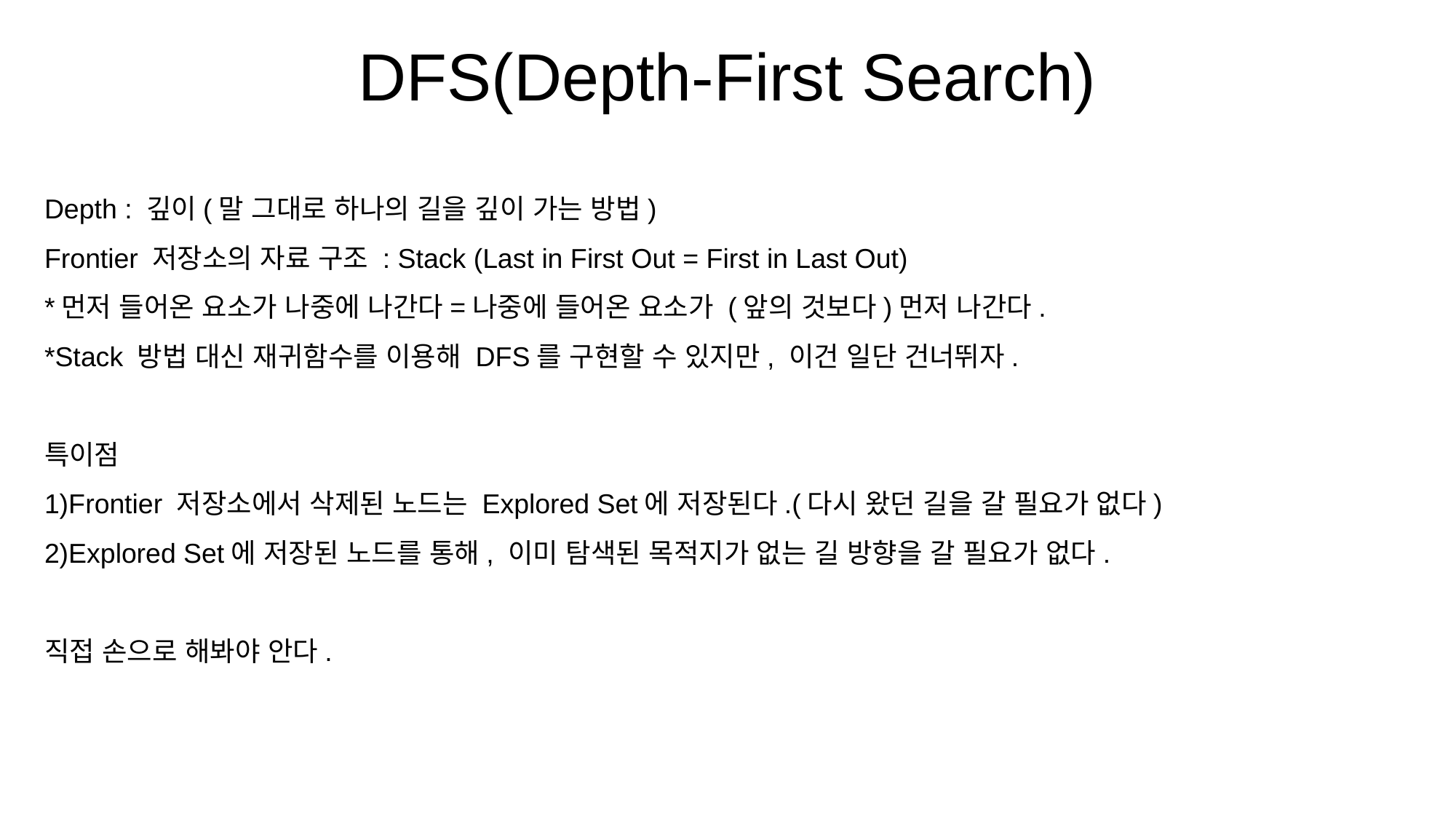

# DFS(Depth-First Search)
Depth : 깊이(말 그대로 하나의 길을 깊이 가는 방법)
Frontier 저장소의 자료 구조 : Stack (Last in First Out = First in Last Out)
*먼저 들어온 요소가 나중에 나간다=나중에 들어온 요소가 (앞의 것보다)먼저 나간다.
*Stack 방법 대신 재귀함수를 이용해 DFS를 구현할 수 있지만, 이건 일단 건너뛰자.

특이점
1)Frontier 저장소에서 삭제된 노드는 Explored Set에 저장된다.(다시 왔던 길을 갈 필요가 없다)
2)Explored Set에 저장된 노드를 통해, 이미 탐색된 목적지가 없는 길 방향을 갈 필요가 없다.

직접 손으로 해봐야 안다.